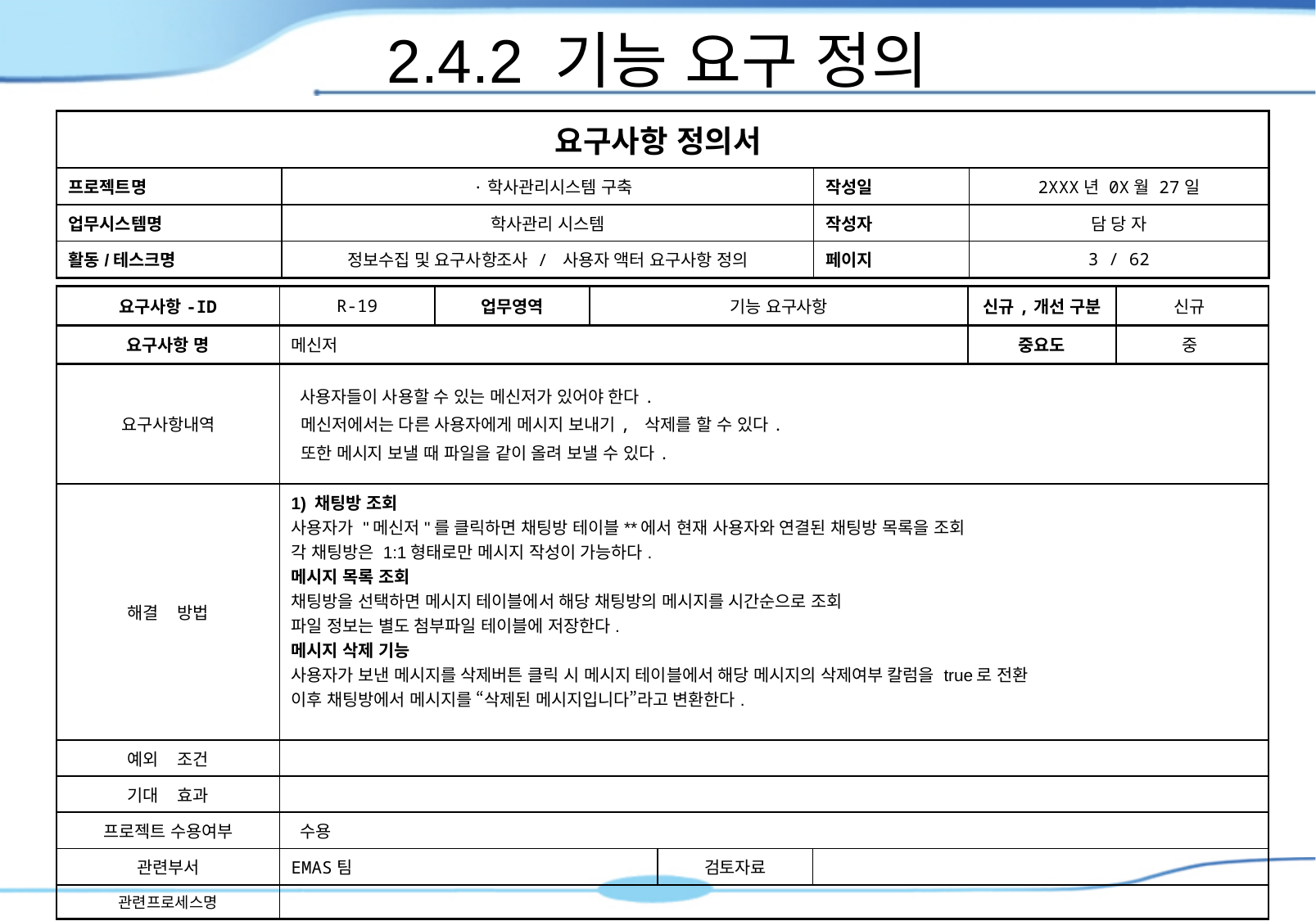

2.4.2 기능 요구 정의
| 요구사항 정의서 |  |  |  |
| --- | --- | --- | --- |
| 프로젝트명 | ·학사관리시스템 구축 | 작성일 | 2XXX년 0X월 27일 |
| 업무시스템명 | 학사관리 시스템 | 작성자 | 담 당 자 |
| 활동/테스크명 | 정보수집 및 요구사항조사 / 사용자 액터 요구사항 정의 | 페이지 | 3 / 62 |
| 요구사항-ID | R-19 | 업무영역 | 기능 요구사항 |  |  | 신규,개선 구분 | 신규 |
| --- | --- | --- | --- | --- | --- | --- | --- |
| 요구사항 명 | 메신저 |  |  |  |  | 중요도 | 중 |
| 요구사항내역 | 사용자들이 사용할 수 있는 메신저가 있어야 한다. 메신저에서는 다른 사용자에게 메시지 보내기, 삭제를 할 수 있다. 또한 메시지 보낼 때 파일을 같이 올려 보낼 수 있다. |  |  |  |  |  |  |
| 해결 방법 | 1) 채팅방 조회 사용자가 "메신저"를 클릭하면 채팅방 테이블\*\*에서 현재 사용자와 연결된 채팅방 목록을 조회 각 채팅방은 1:1형태로만 메시지 작성이 가능하다. 메시지 목록 조회 채팅방을 선택하면 메시지 테이블에서 해당 채팅방의 메시지를 시간순으로 조회 파일 정보는 별도 첨부파일 테이블에 저장한다. 메시지 삭제 기능 사용자가 보낸 메시지를 삭제버튼 클릭 시 메시지 테이블에서 해당 메시지의 삭제여부 칼럼을 true로 전환 이후 채팅방에서 메시지를 “삭제된 메시지입니다”라고 변환한다. |  |  |  |  |  |  |
| 예외 조건 |  |  |  |  |  |  |  |
| 기대 효과 |  |  |  |  |  |  |  |
| 프로젝트 수용여부 | 수용 |  |  |  |  |  |  |
| 관련부서 | EMAS팀 |  |  | 검토자료 |  |  |  |
| 관련프로세스명 |  |  |  |  |  |  |  |